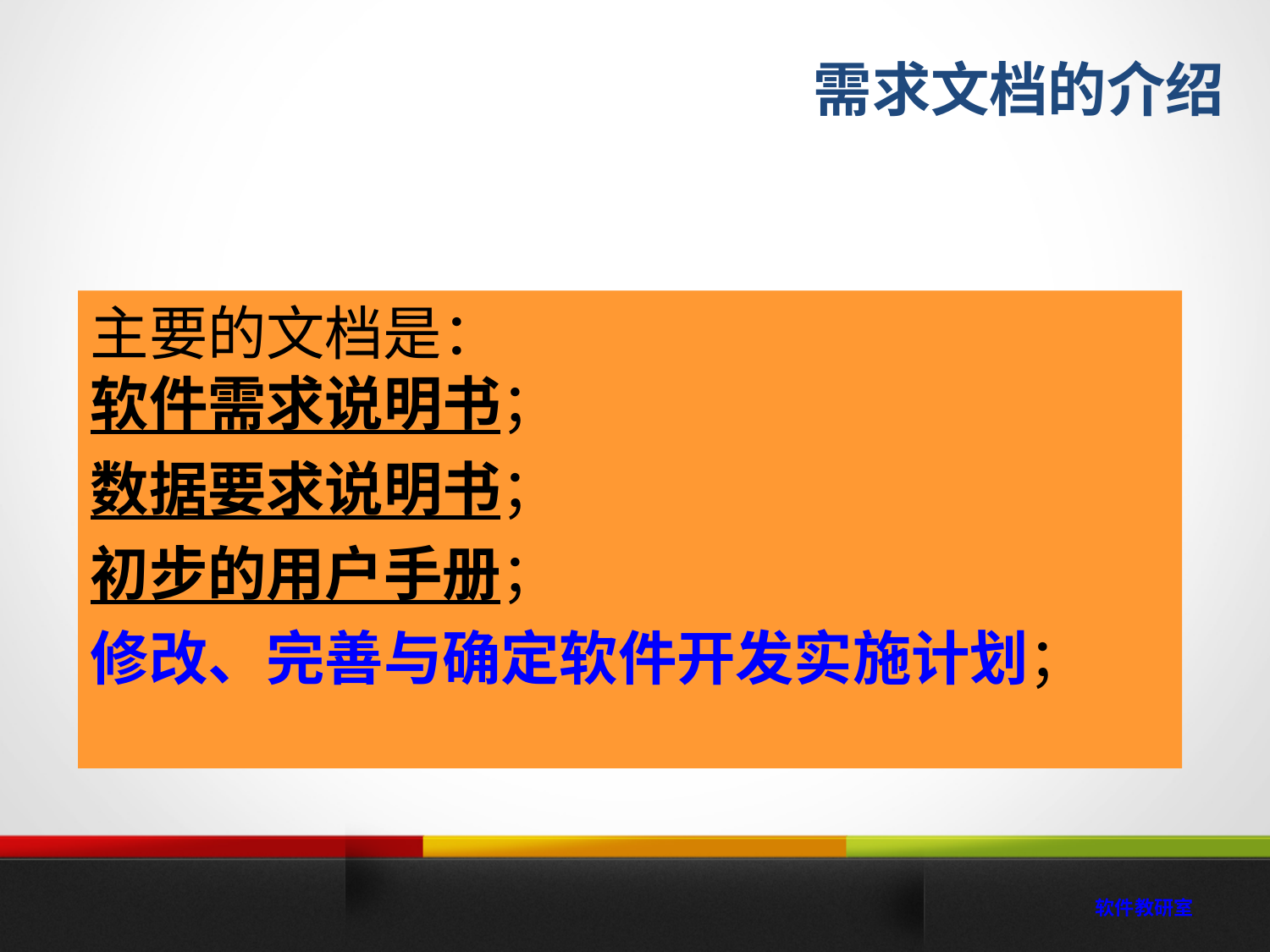

需求文档的介绍
主要的文档是：
软件需求说明书；
数据要求说明书；
初步的用户手册；
修改、完善与确定软件开发实施计划；

                                     软件教研室